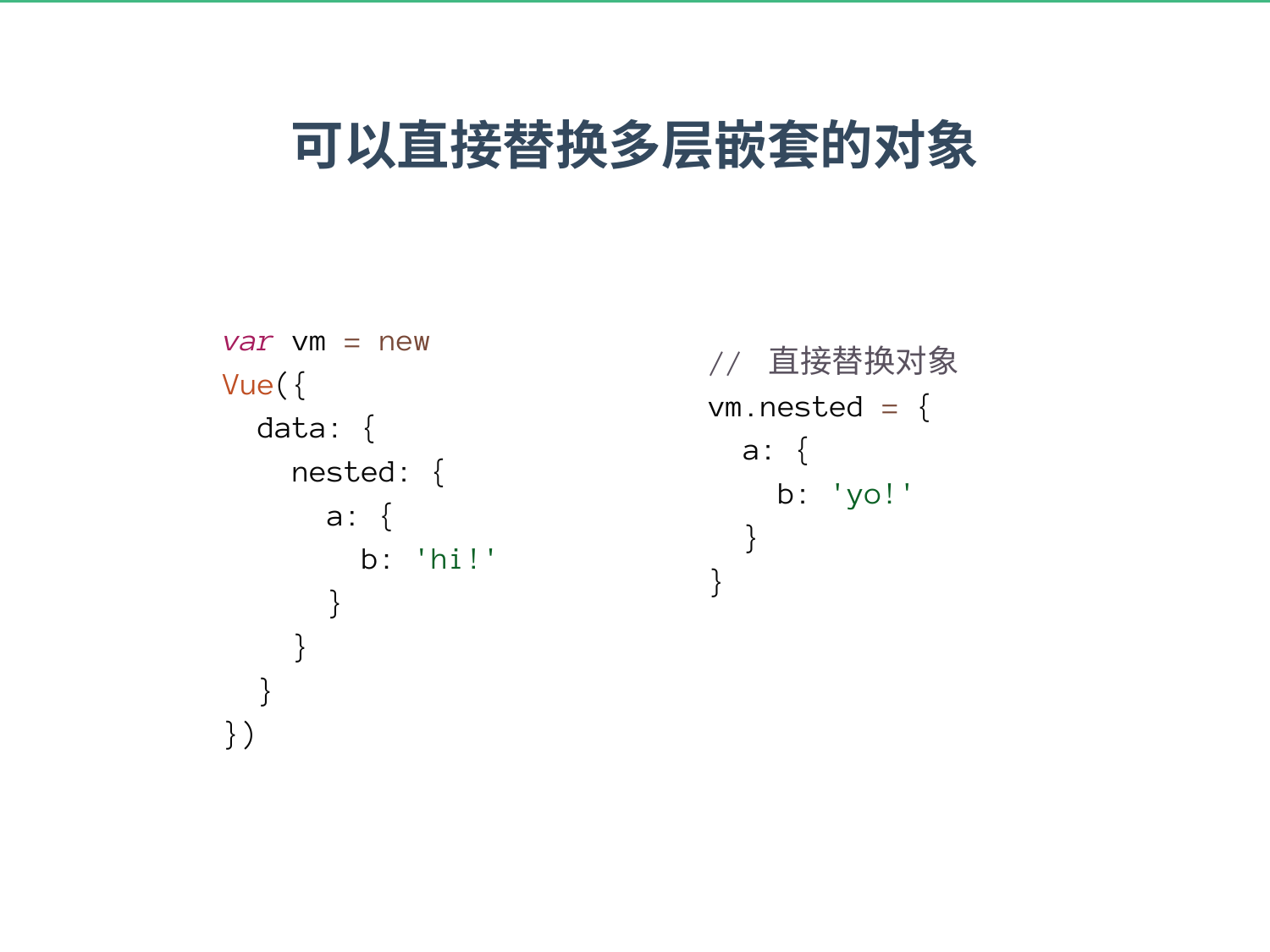

可以直接替换多层嵌套的对象
// 直接替换对象
vm.nested = {
  a: {
    b: 'yo!'
  }
}
var vm = new Vue({
  data: {
    nested: {
      a: {
        b: 'hi!'
      }
    }
  }
})